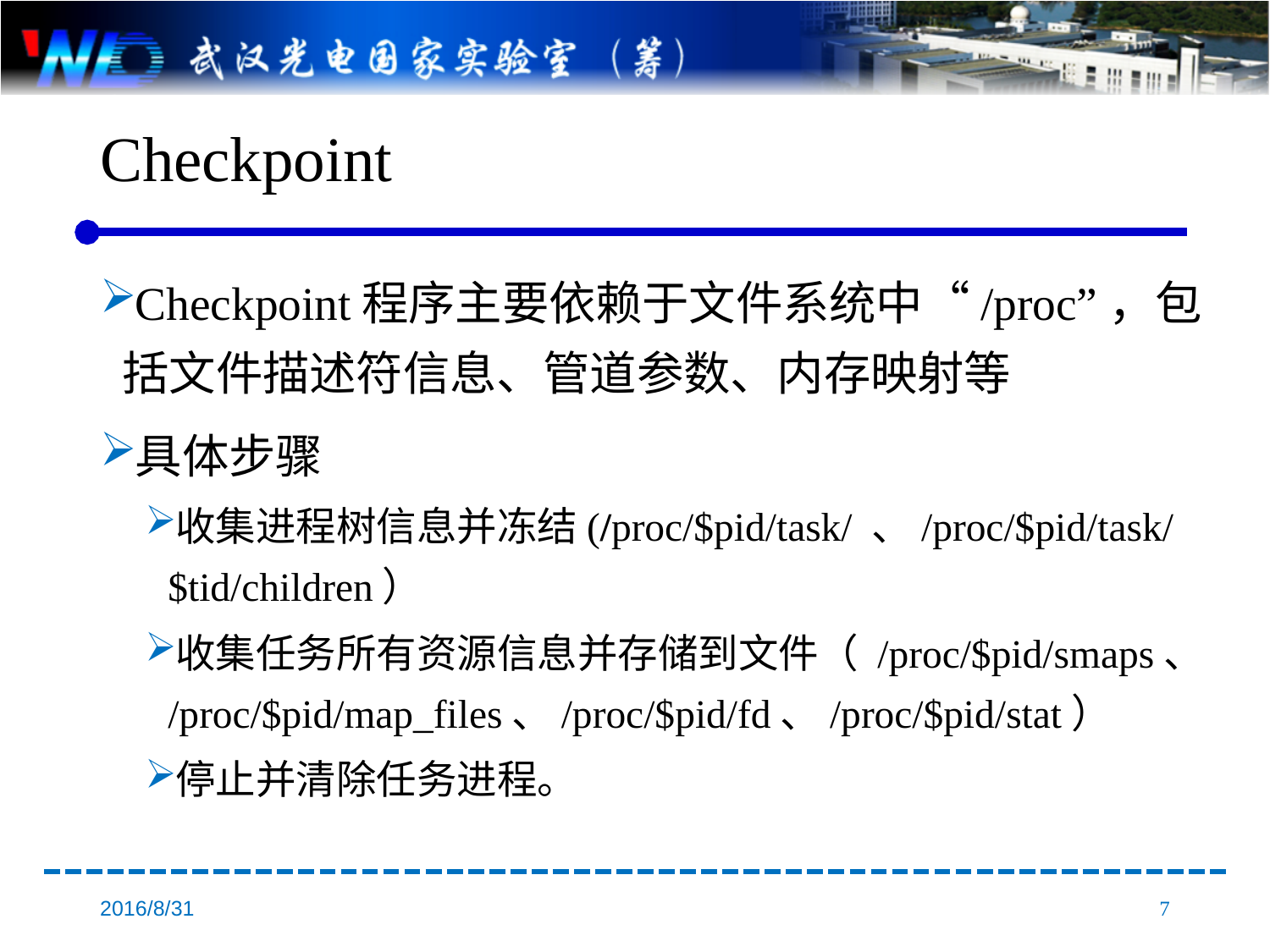

# Checkpoint
Checkpoint程序主要依赖于文件系统中“/proc”，包括文件描述符信息、管道参数、内存映射等
具体步骤
收集进程树信息并冻结(/proc/$pid/task/ 、/proc/$pid/task/$tid/children）
收集任务所有资源信息并存储到文件（ /proc/$pid/smaps、 /proc/$pid/map_files、/proc/$pid/fd、/proc/$pid/stat）
停止并清除任务进程。
2016/8/31
7